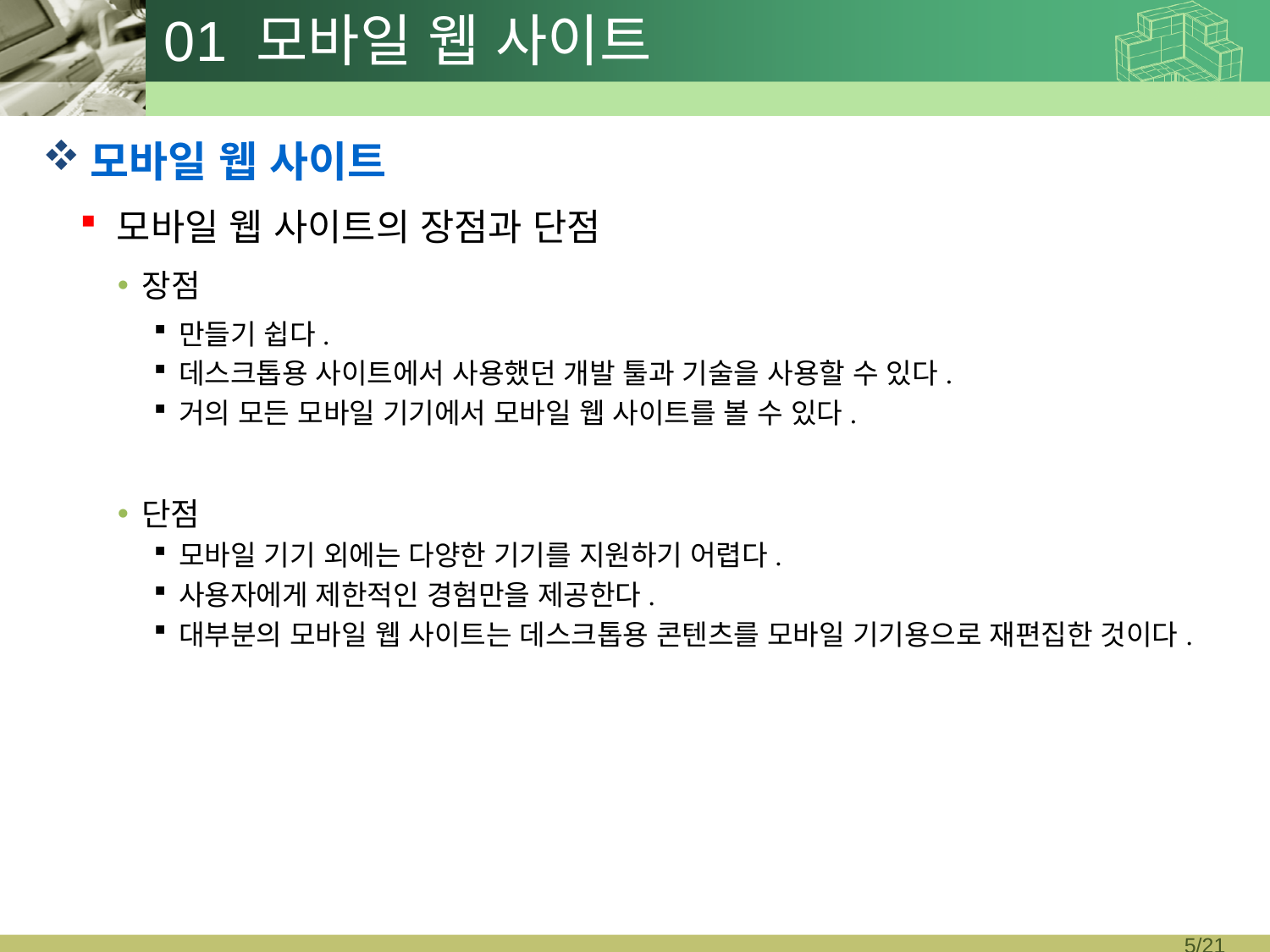

# 01 모바일 웹 사이트
모바일 웹 사이트
모바일 웹 사이트의 장점과 단점
장점
만들기 쉽다.
데스크톱용 사이트에서 사용했던 개발 툴과 기술을 사용할 수 있다.
거의 모든 모바일 기기에서 모바일 웹 사이트를 볼 수 있다.

단점
모바일 기기 외에는 다양한 기기를 지원하기 어렵다.
사용자에게 제한적인 경험만을 제공한다.
대부분의 모바일 웹 사이트는 데스크톱용 콘텐츠를 모바일 기기용으로 재편집한 것이다.